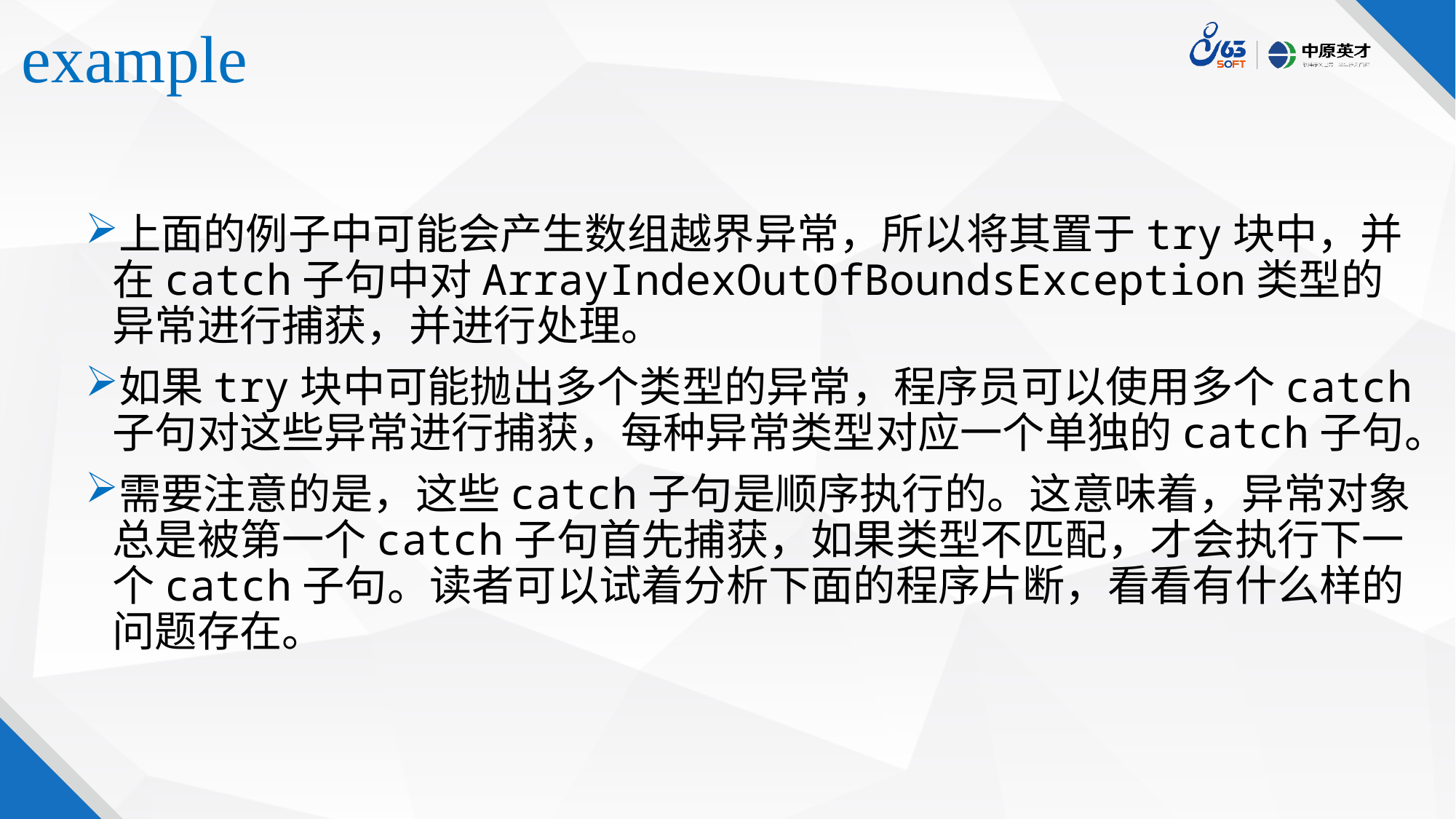

# example
上面的例子中可能会产生数组越界异常，所以将其置于try块中，并在catch子句中对ArrayIndexOutOfBoundsException类型的异常进行捕获，并进行处理。
如果try块中可能抛出多个类型的异常，程序员可以使用多个catch子句对这些异常进行捕获，每种异常类型对应一个单独的catch子句。
需要注意的是，这些catch子句是顺序执行的。这意味着，异常对象总是被第一个catch子句首先捕获，如果类型不匹配，才会执行下一个catch子句。读者可以试着分析下面的程序片断，看看有什么样的问题存在。